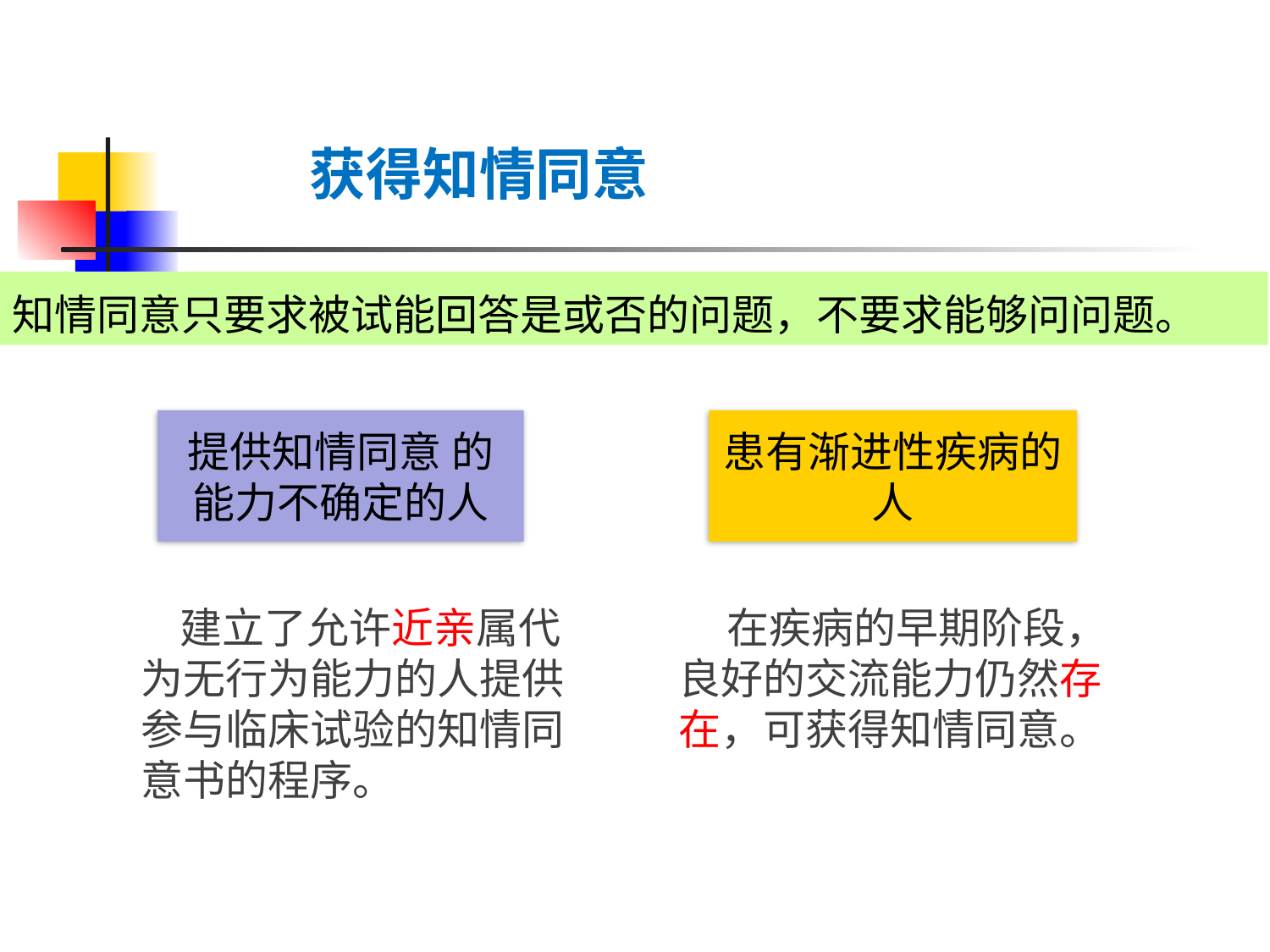

获得知情同意
知情同意只要求被试能回答是或否的问题，不要求能够问问题。
提供知情同意 的能力不确定的人
患有渐进性疾病的人
   建立了允许近亲属代为无行为能力的人提供参与临床试验的知情同意书的程序。
    在疾病的早期阶段，良好的交流能力仍然存在，可获得知情同意。